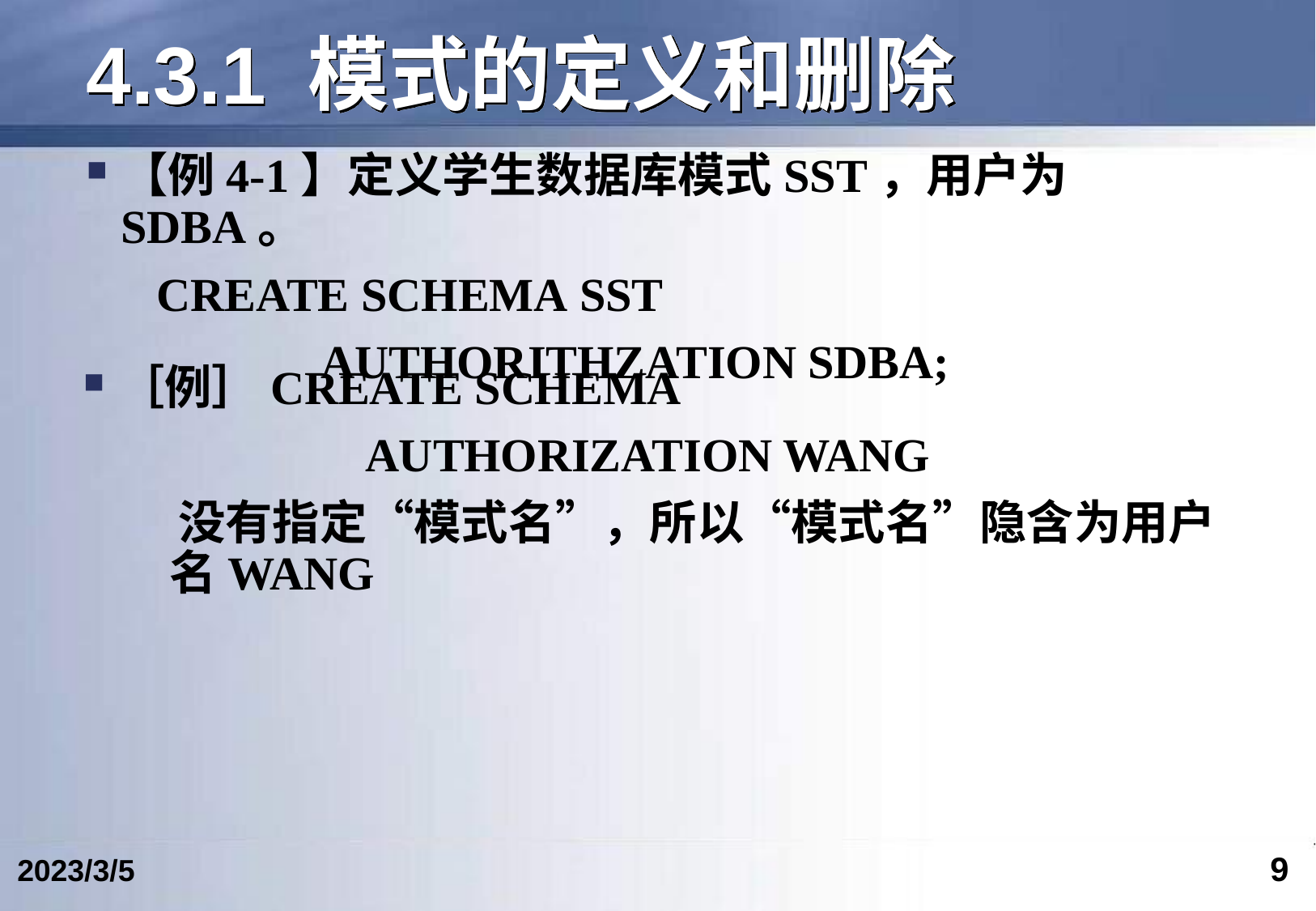

# 4.3.1 模式的定义和删除
【例4-1】定义学生数据库模式SST，用户为SDBA。
      CREATE SCHEMA SST
                    AUTHORITHZATION SDBA;
［例］CREATE SCHEMA
                        AUTHORIZATION WANG
   没有指定“模式名”，所以“模式名”隐含为用户名WANG
9
2023/3/5